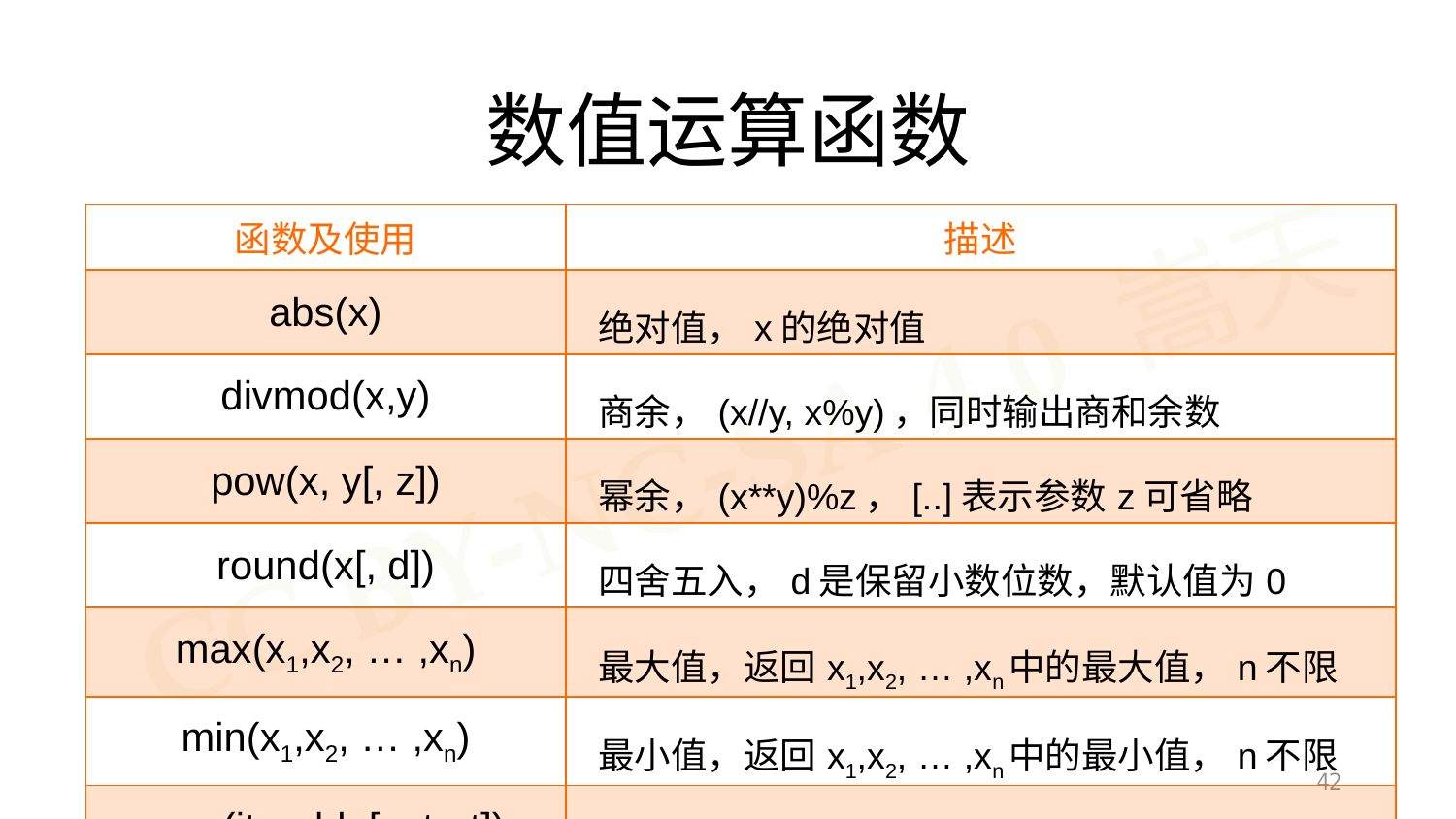

数值运算函数
| 函数及使用 | 描述 |
| --- | --- |
| abs(x) | 绝对值，x的绝对值 |
| divmod(x,y) | 商余，(x//y, x%y)，同时输出商和余数 |
| pow(x, y[, z]) | 幂余，(x\*\*y)%z，[..]表示参数z可省略 |
| round(x[, d]) | 四舍五入，d是保留小数位数，默认值为0 |
| max(x1,x2, … ,xn) | 最大值，返回x1,x2, … ,xn中的最大值，n不限 |
| min(x1,x2, … ,xn) | 最小值，返回x1,x2, … ,xn中的最小值，n不限 |
| sum(iterable[, start]) | 对可迭代对象中所有元素进行求和计算 |
42